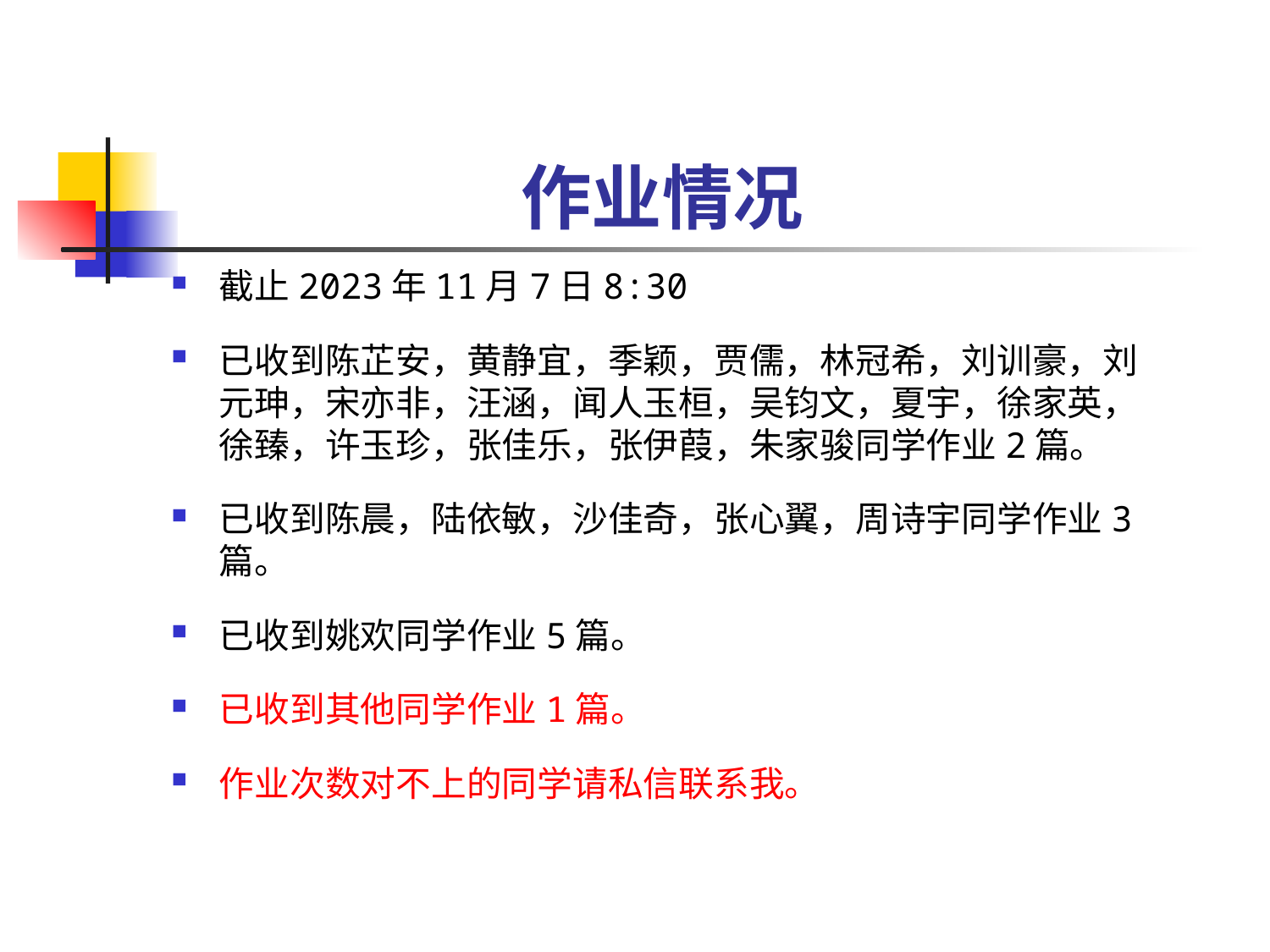

# 作业情况
截止2023年11月7日8:30
已收到陈芷安，黄静宜，季颖，贾儒，林冠希，刘训豪，刘元珅，宋亦非，汪涵，闻人玉桓，吴钧文，夏宇，徐家英，徐臻，许玉珍，张佳乐，张伊葭，朱家骏同学作业2篇。
已收到陈晨，陆依敏，沙佳奇，张心翼，周诗宇同学作业3篇。
已收到姚欢同学作业5篇。
已收到其他同学作业1篇。
作业次数对不上的同学请私信联系我。